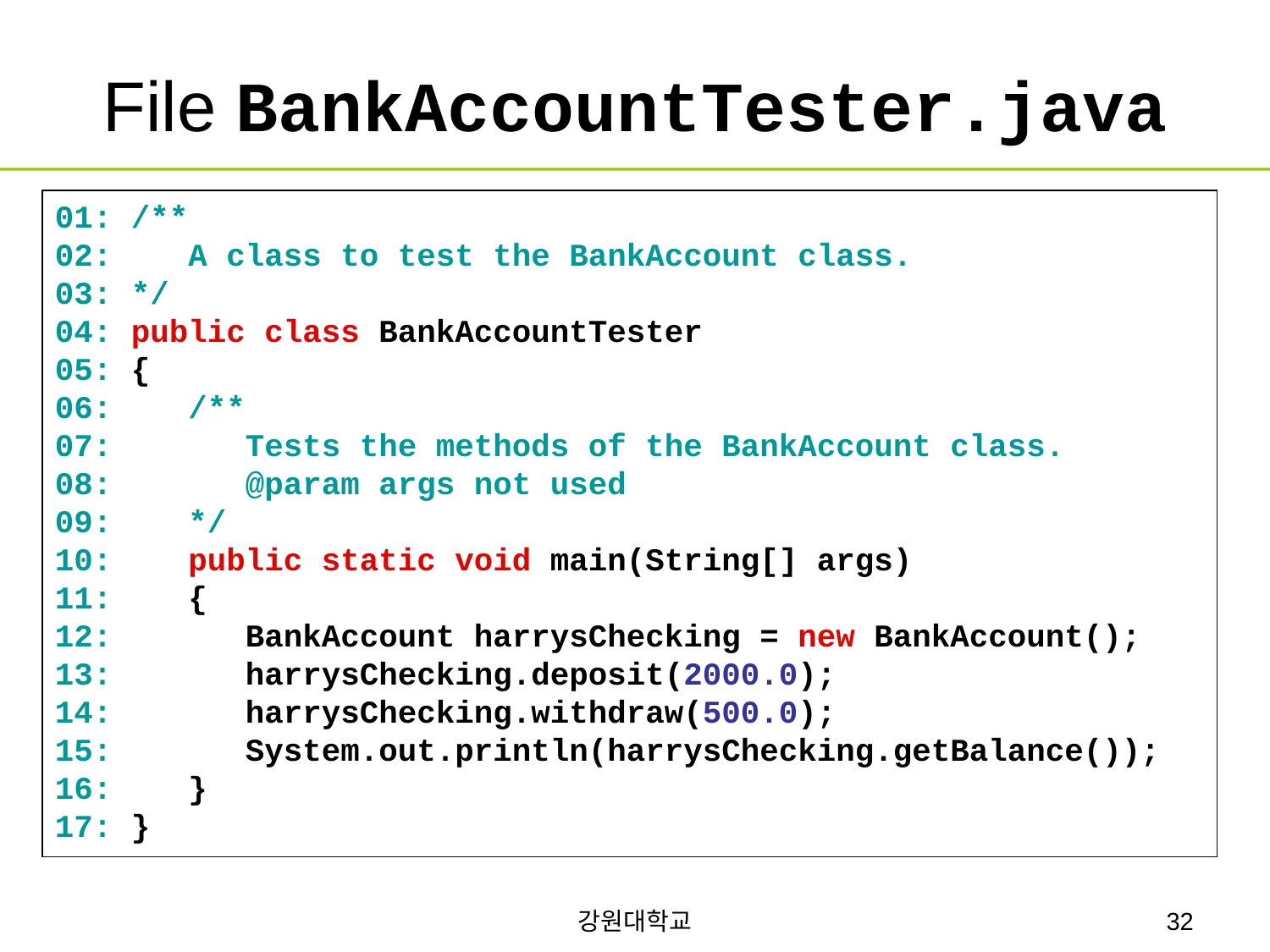

# File BankAccountTester.java

01: /**
02:    A class to test the BankAccount class.
03: */
04: public class BankAccountTester
05: {
06:    /**
07:       Tests the methods of the BankAccount class.
08:       @param args not used
09:    */
10:    public static void main(String[] args)
11:    {
12:       BankAccount harrysChecking = new BankAccount();
13:       harrysChecking.deposit(2000.0);
14:       harrysChecking.withdraw(500.0);
15:       System.out.println(harrysChecking.getBalance());
16:    }
17: }

강원대학교
32